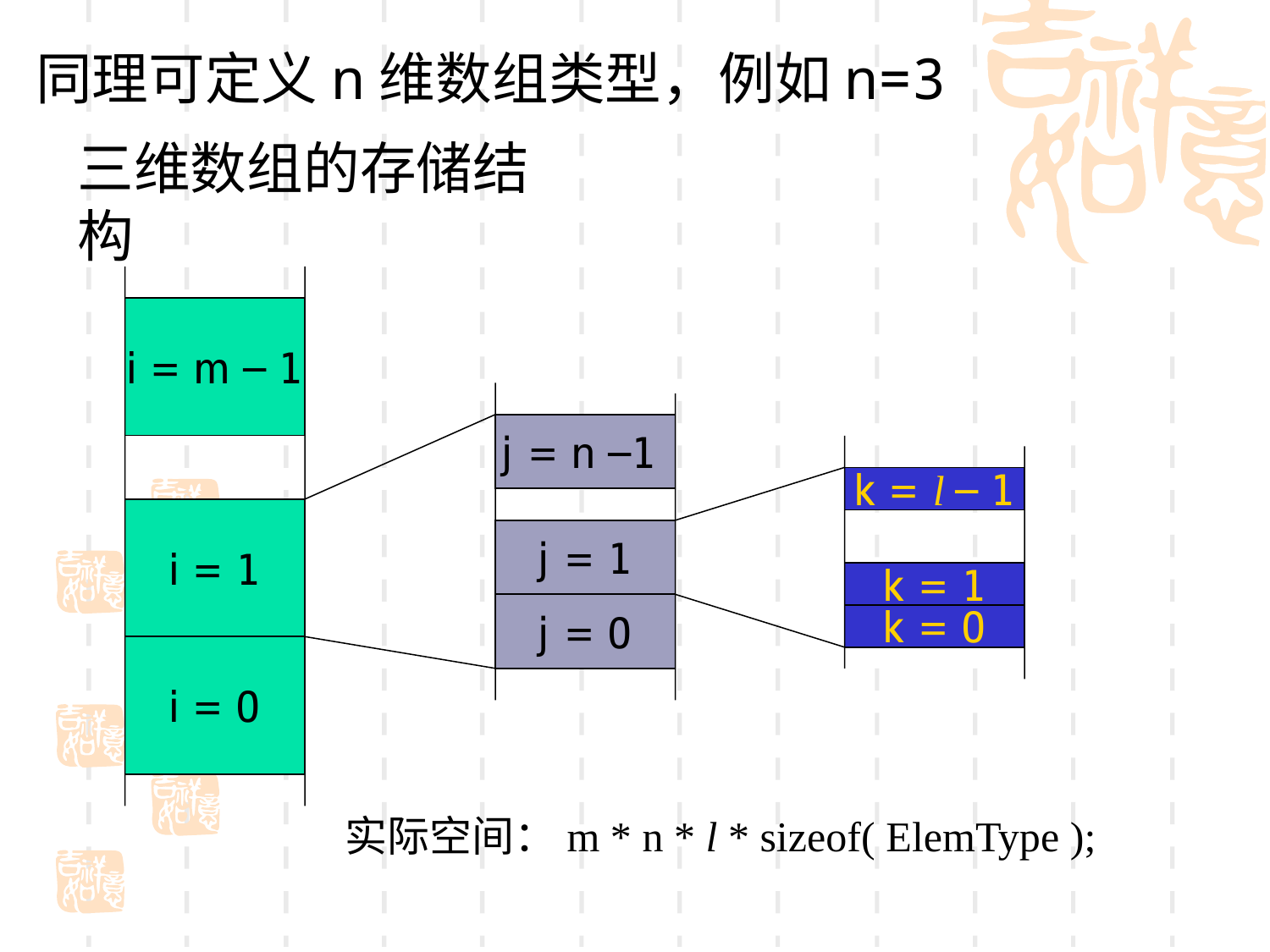

同理可定义n维数组类型，例如n=3
# 三维数组的存储结构

i = m – 1

j = n –1

k = l – 1
i = 1
j = 1
k = 1
j = 0

k = 0
i = 0

实际空间：m * n * l * sizeof( ElemType );